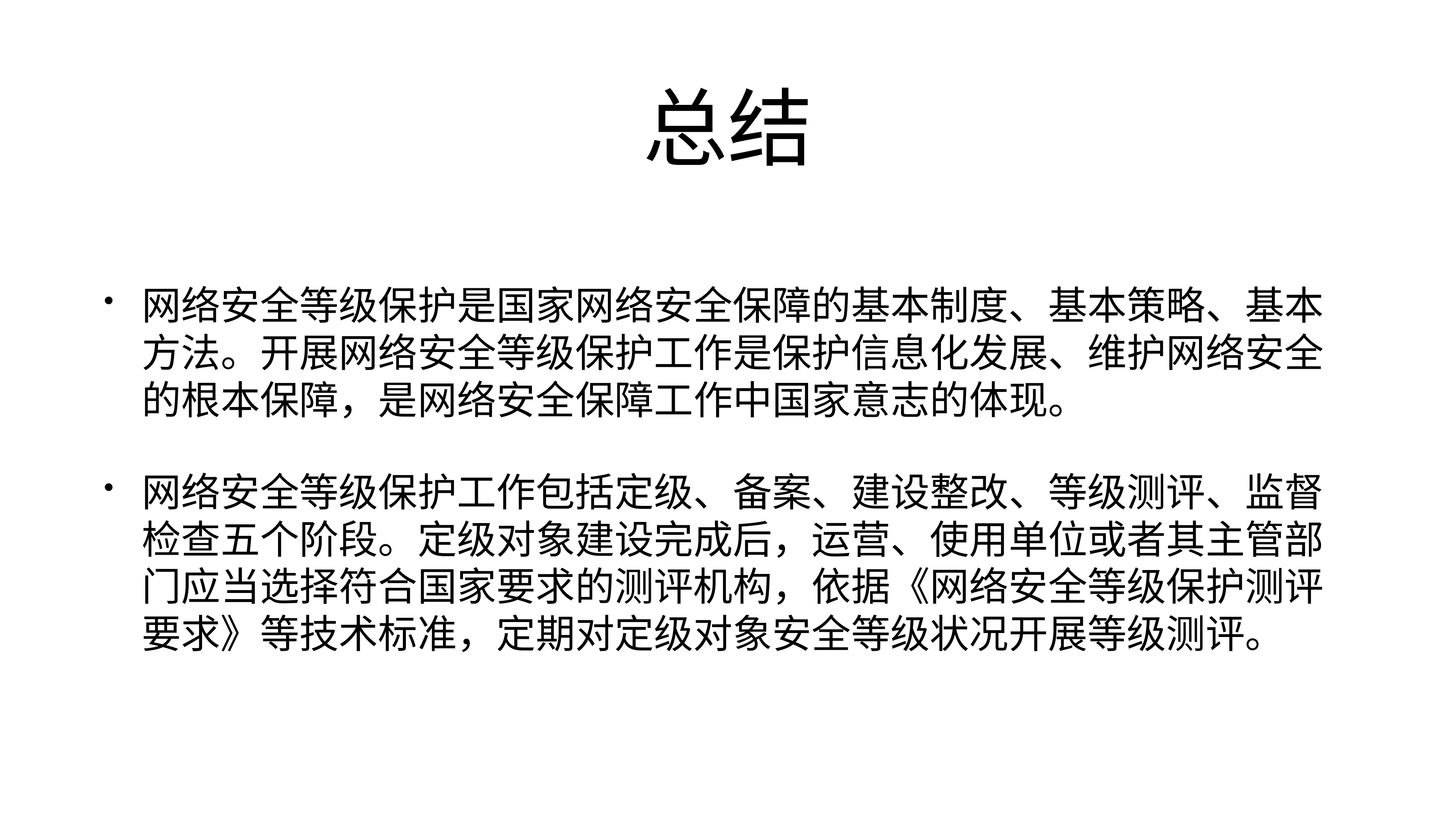

# 总结

网络安全等级保护是国家网络安全保障的基本制度、基本策略、基本方法。开展网络安全等级保护工作是保护信息化发展、维护网络安全的根本保障，是网络安全保障工作中国家意志的体现。
网络安全等级保护工作包括定级、备案、建设整改、等级测评、监督检查五个阶段。定级对象建设完成后，运营、使用单位或者其主管部门应当选择符合国家要求的测评机构，依据《网络安全等级保护测评要求》等技术标准，定期对定级对象安全等级状况开展等级测评。